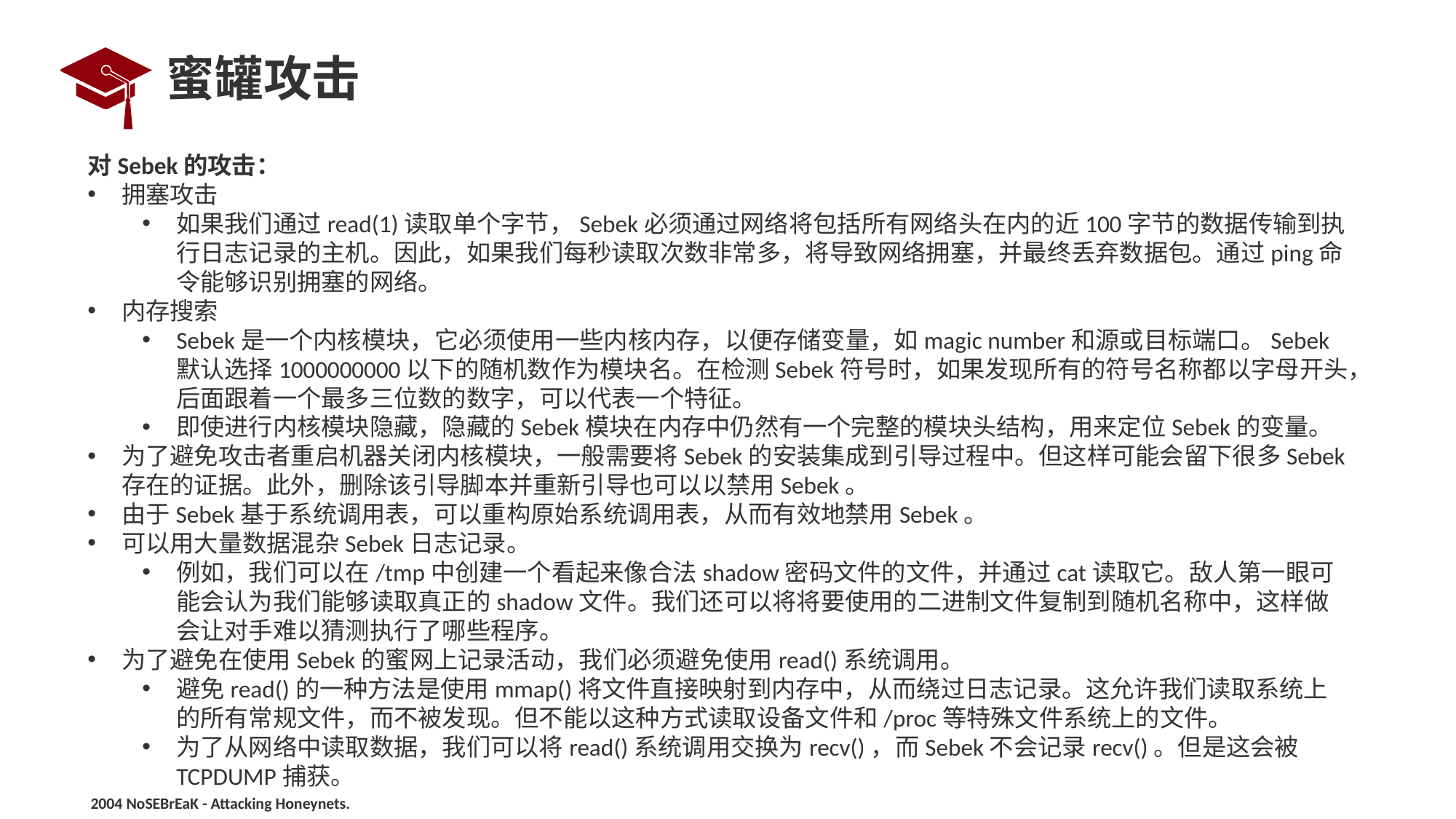

# 蜜罐攻击
对Sebek的攻击：
拥塞攻击
如果我们通过read(1)读取单个字节，Sebek必须通过网络将包括所有网络头在内的近100字节的数据传输到执行日志记录的主机。因此，如果我们每秒读取次数非常多，将导致网络拥塞，并最终丢弃数据包。通过ping命令能够识别拥塞的网络。
内存搜索
Sebek是一个内核模块，它必须使用一些内核内存，以便存储变量，如magic number和源或目标端口。Sebek默认选择1000000000以下的随机数作为模块名。在检测Sebek符号时，如果发现所有的符号名称都以字母开头，后面跟着一个最多三位数的数字，可以代表一个特征。
即使进行内核模块隐藏，隐藏的Sebek模块在内存中仍然有一个完整的模块头结构，用来定位Sebek的变量。
为了避免攻击者重启机器关闭内核模块，一般需要将Sebek的安装集成到引导过程中。但这样可能会留下很多Sebek存在的证据。此外，删除该引导脚本并重新引导也可以以禁用Sebek。
由于Sebek基于系统调用表，可以重构原始系统调用表，从而有效地禁用Sebek。
可以用大量数据混杂Sebek日志记录。
例如，我们可以在/tmp中创建一个看起来像合法shadow密码文件的文件，并通过cat读取它。敌人第一眼可能会认为我们能够读取真正的shadow文件。我们还可以将将要使用的二进制文件复制到随机名称中，这样做会让对手难以猜测执行了哪些程序。
为了避免在使用Sebek的蜜网上记录活动，我们必须避免使用read()系统调用。
避免read()的一种方法是使用mmap()将文件直接映射到内存中，从而绕过日志记录。这允许我们读取系统上的所有常规文件，而不被发现。但不能以这种方式读取设备文件和/proc等特殊文件系统上的文件。
为了从网络中读取数据，我们可以将read()系统调用交换为recv()，而Sebek不会记录recv()。但是这会被TCPDUMP捕获。
2004 NoSEBrEaK - Attacking Honeynets.